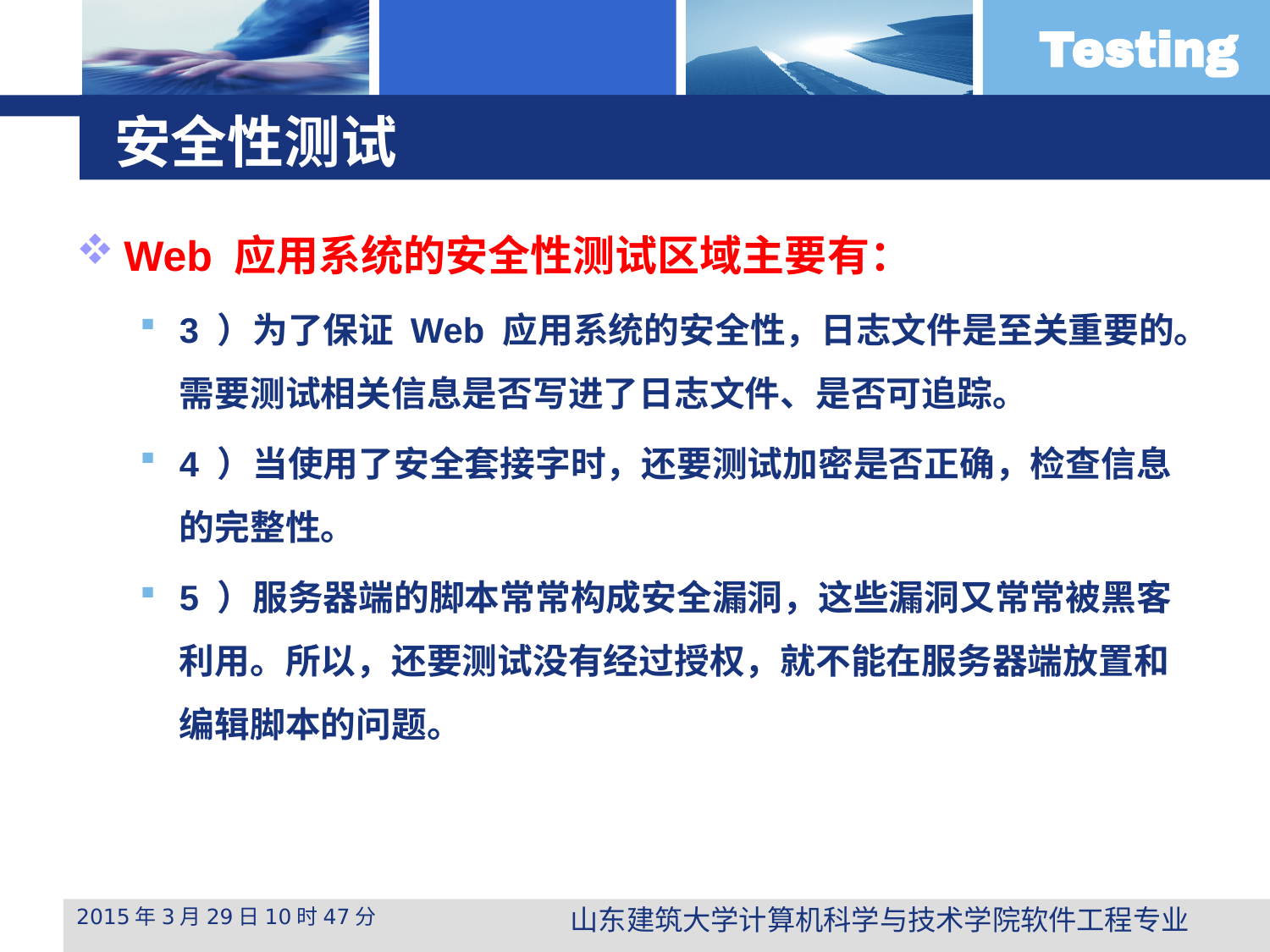

# 安全性测试
Web 应用系统的安全性测试区域主要有：
3 ）为了保证 Web 应用系统的安全性，日志文件是至关重要的。需要测试相关信息是否写进了日志文件、是否可追踪。
4 ）当使用了安全套接字时，还要测试加密是否正确，检查信息的完整性。
5 ）服务器端的脚本常常构成安全漏洞，这些漏洞又常常被黑客利用。所以，还要测试没有经过授权，就不能在服务器端放置和编辑脚本的问题。
山东建筑大学计算机科学与技术学院软件工程专业
2015年3月29日10时47分